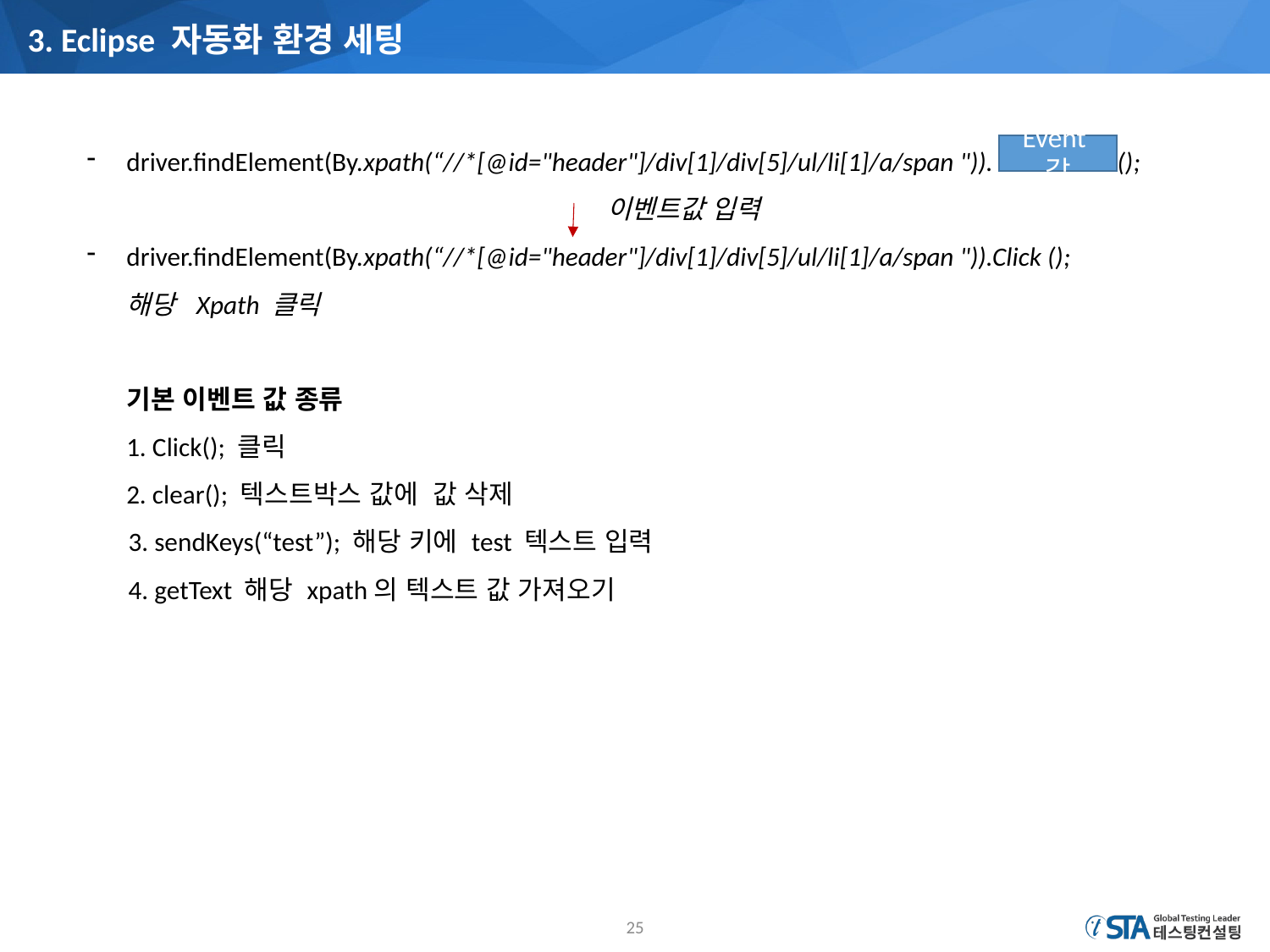

# 3. Eclipse 자동화 환경 세팅
driver.findElement(By.xpath(“//*[@id="header"]/div[1]/div[5]/ul/li[1]/a/span ")).                     ();
				 이벤트값 입력
driver.findElement(By.xpath(“//*[@id="header"]/div[1]/div[5]/ul/li[1]/a/span ")).Click ();
해당  Xpath 클릭
기본 이벤트 값 종류
1. Click(); 클릭
2. clear(); 텍스트박스 값에  값 삭제
       3. sendKeys(“test”); 해당 키에 test 텍스트 입력
       4. getText 해당 xpath의 텍스트 값 가져오기
Event값
25